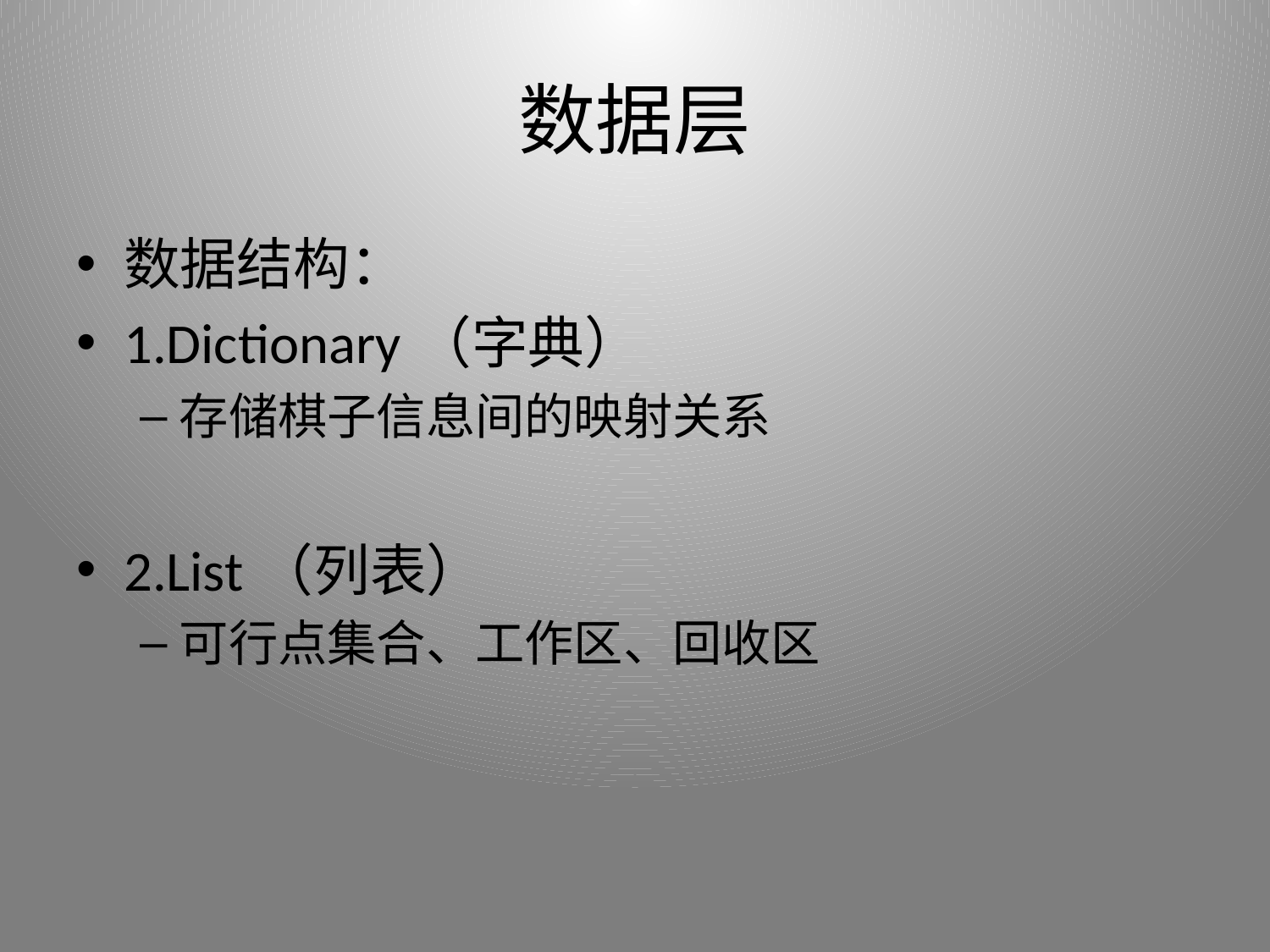

# 数据层
数据结构：
1.Dictionary（字典）
存储棋子信息间的映射关系

2.List（列表）
可行点集合、工作区、回收区